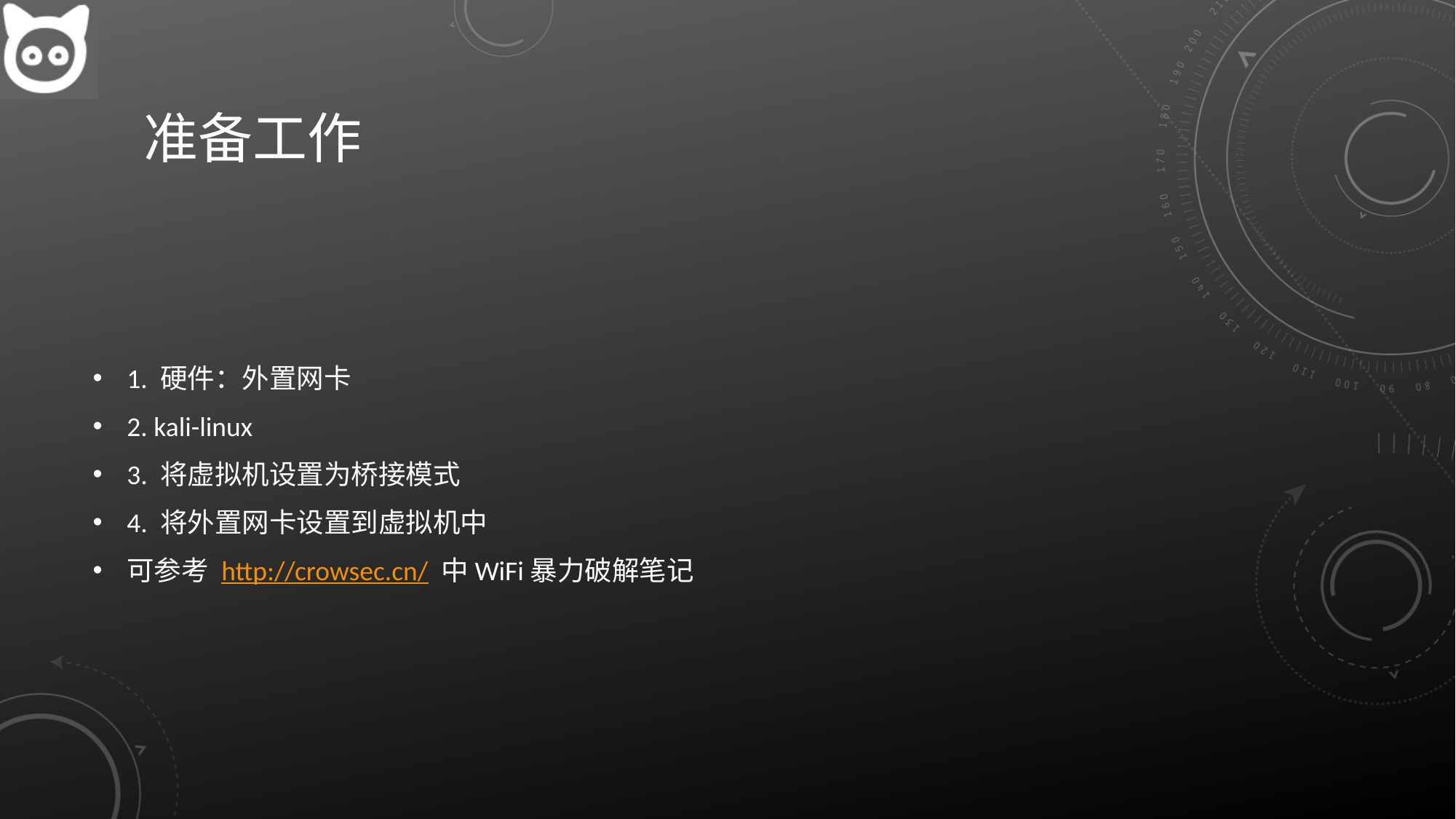

# 准备工作
1. 硬件：外置网卡
2. kali-linux
3. 将虚拟机设置为桥接模式
4. 将外置网卡设置到虚拟机中
可参考 http://crowsec.cn/ 中WiFi暴力破解笔记